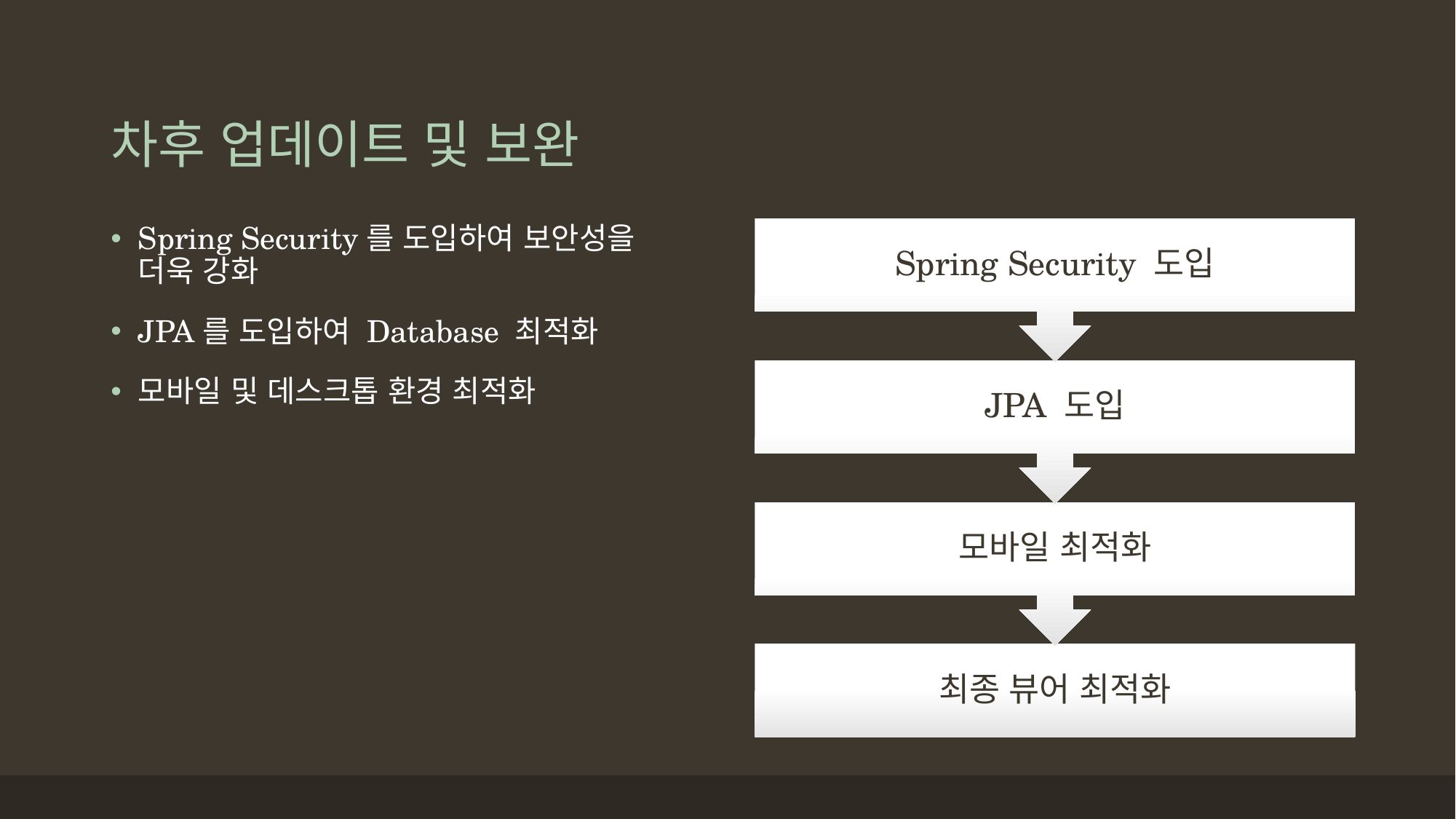

# 차후 업데이트 및 보완
Spring Security를 도입하여 보안성을 더욱 강화
JPA를 도입하여 Database 최적화
모바일 및 데스크톱 환경 최적화
최종 뷰어 최적화
모바일 최적화
JPA 도입
Spring Security 도입